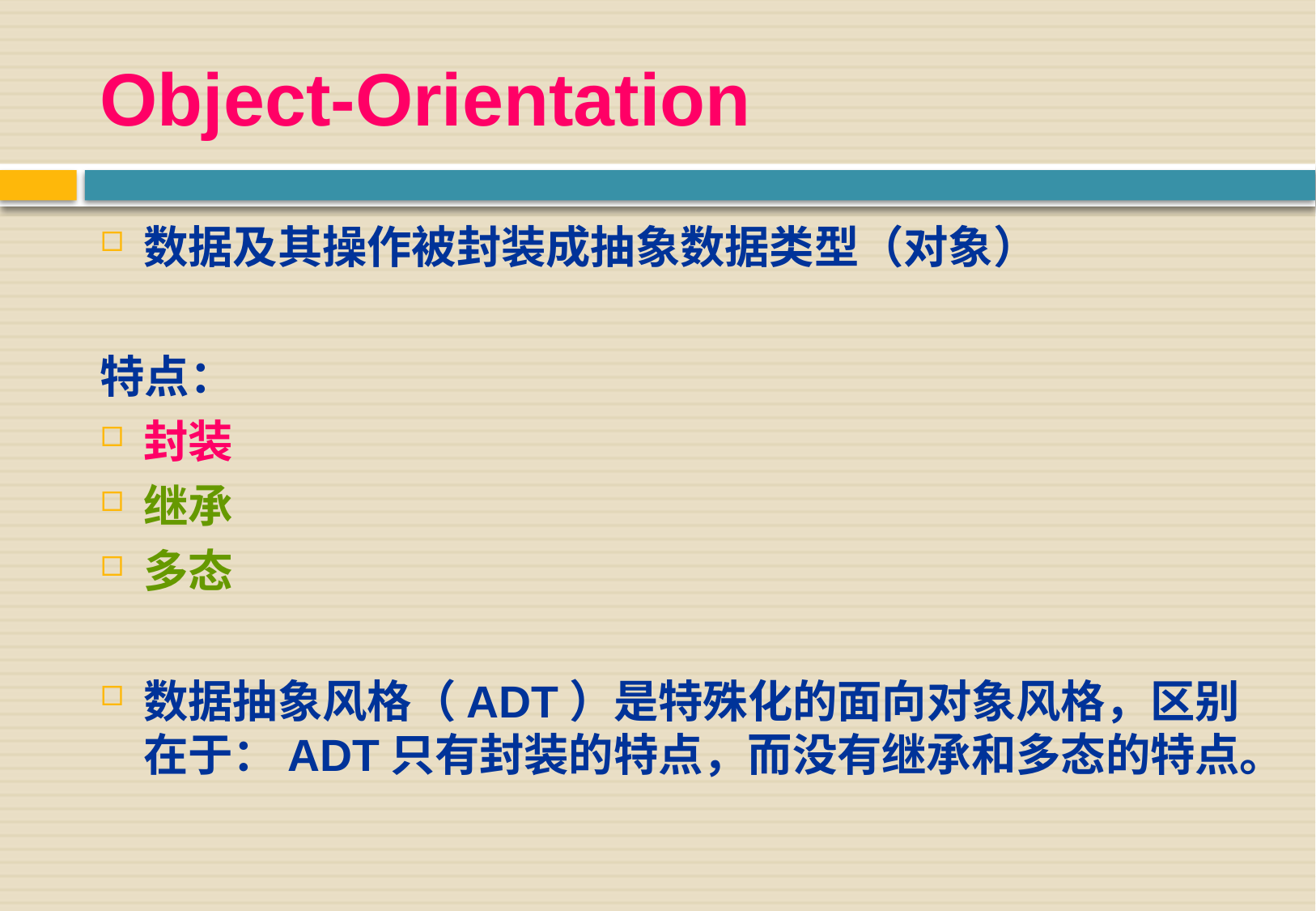

# Object-Orientation
数据及其操作被封装成抽象数据类型（对象）

特点：
封装
继承
多态

数据抽象风格（ADT）是特殊化的面向对象风格，区别在于：ADT只有封装的特点，而没有继承和多态的特点。